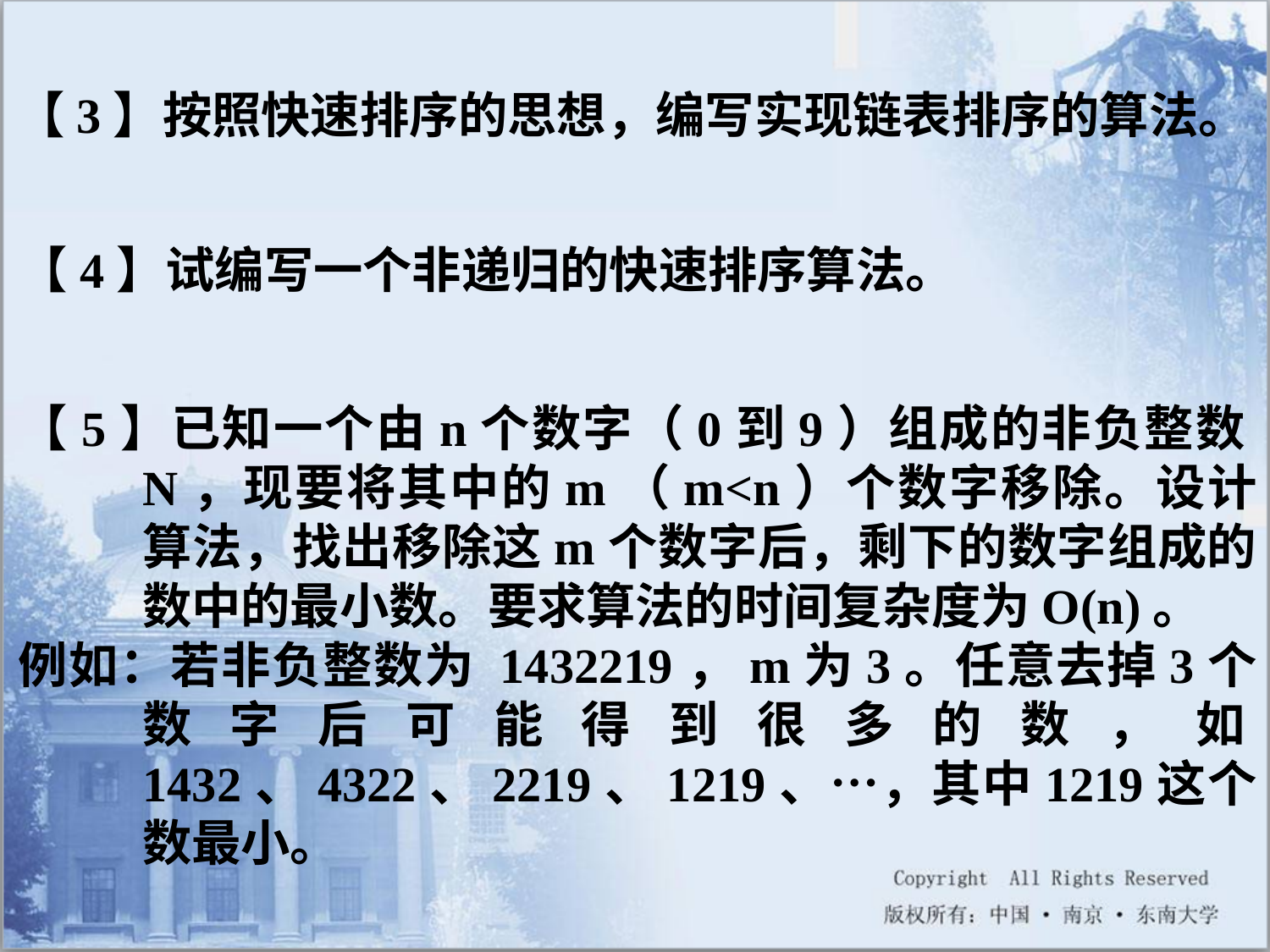

【3】按照快速排序的思想，编写实现链表排序的算法。
【4】试编写一个非递归的快速排序算法。
【5】已知一个由n个数字（0到9）组成的非负整数N，现要将其中的m（m<n）个数字移除。设计算法，找出移除这m个数字后，剩下的数字组成的数中的最小数。要求算法的时间复杂度为O(n)。
例如：若非负整数为 1432219，m为3。任意去掉3个数字后可能得到很多的数，如1432、4322、2219、1219、…，其中1219这个数最小。